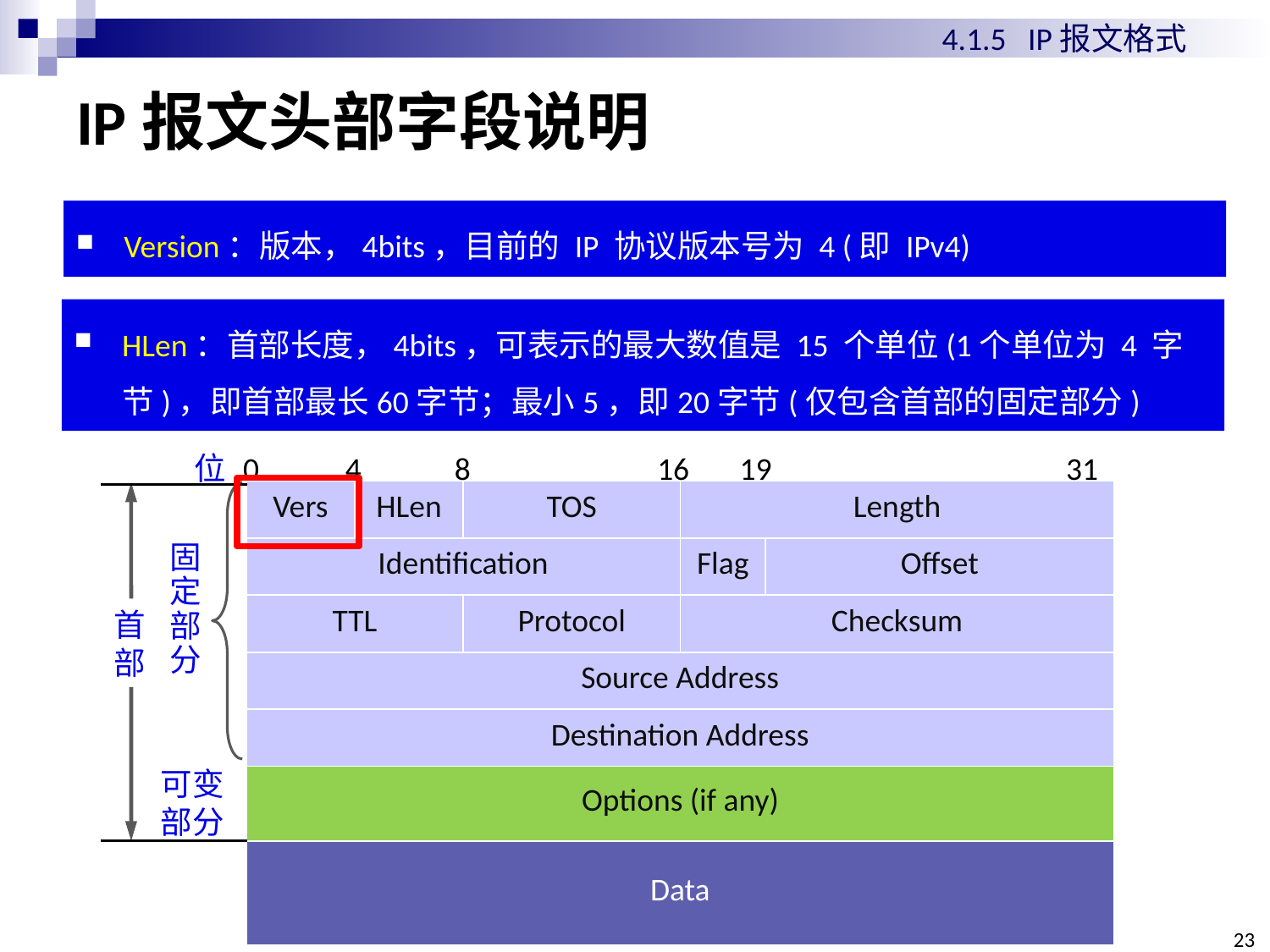

4.1.5   IP报文格式
# IP报文头部字段说明
Version：版本，4bits，目前的 IP 协议版本号为 4 (即 IPv4)
HLen：首部长度，4bits，可表示的最大数值是 15 个单位(1个单位为 4 字节)，即首部最长60字节；最小5，即20字节(仅包含首部的固定部分)

位
0            4             8                          16       19                                         31

| Vers | HLen | TOS | Length |  |
| --- | --- | --- | --- | --- |
| Identification |  |  | Flag | Offset |
| TTL |  | Protocol | Checksum |  |
| Source Address |  |  |  |  |
| Destination Address |  |  |  |  |
| Options (if any) |  |  |  |  |
| Data |  |  |  |  |

首
部
固
定
部
分
可变
部分
23